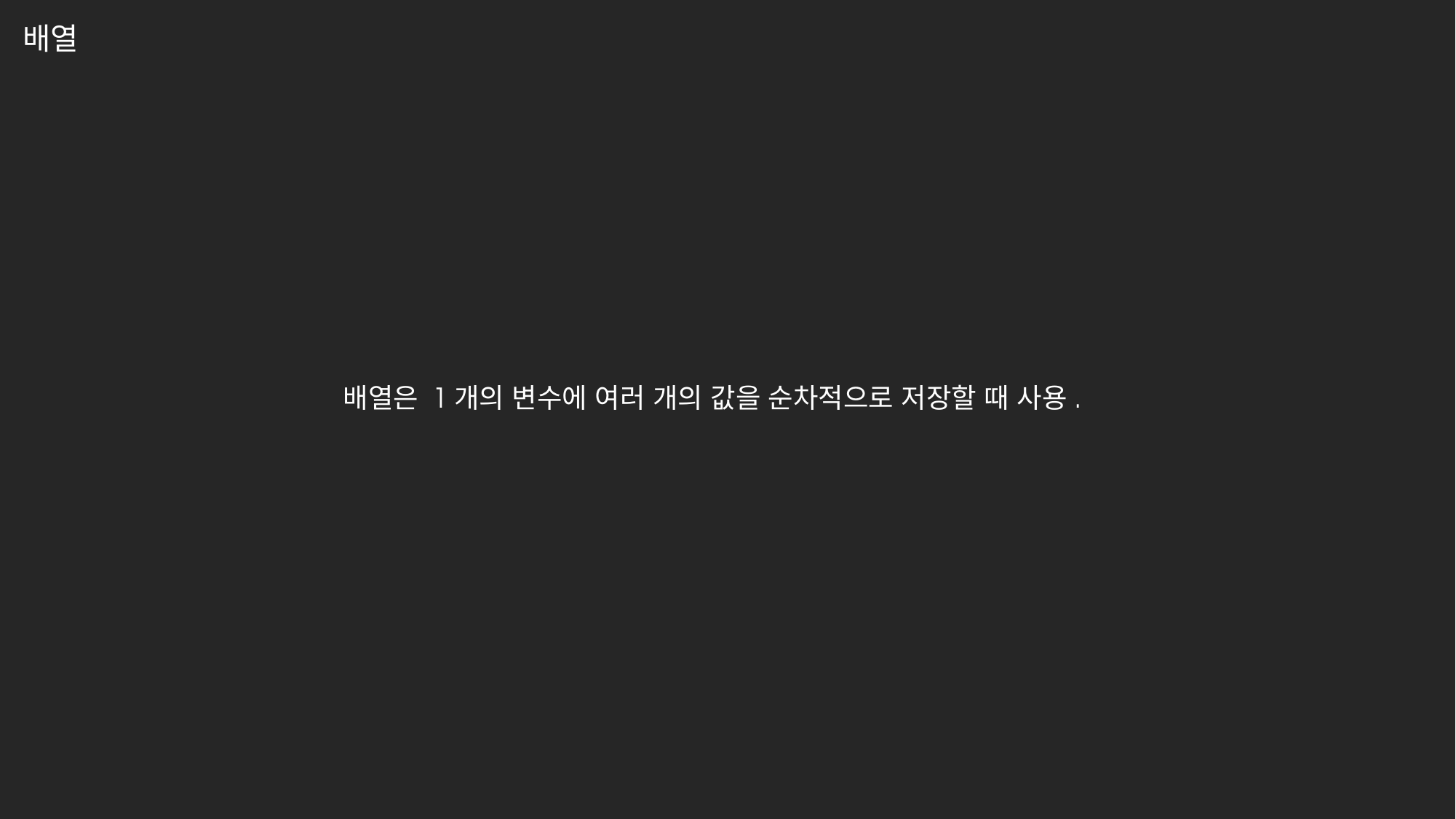

배열
배열은 1개의 변수에 여러 개의 값을 순차적으로 저장할 때 사용.